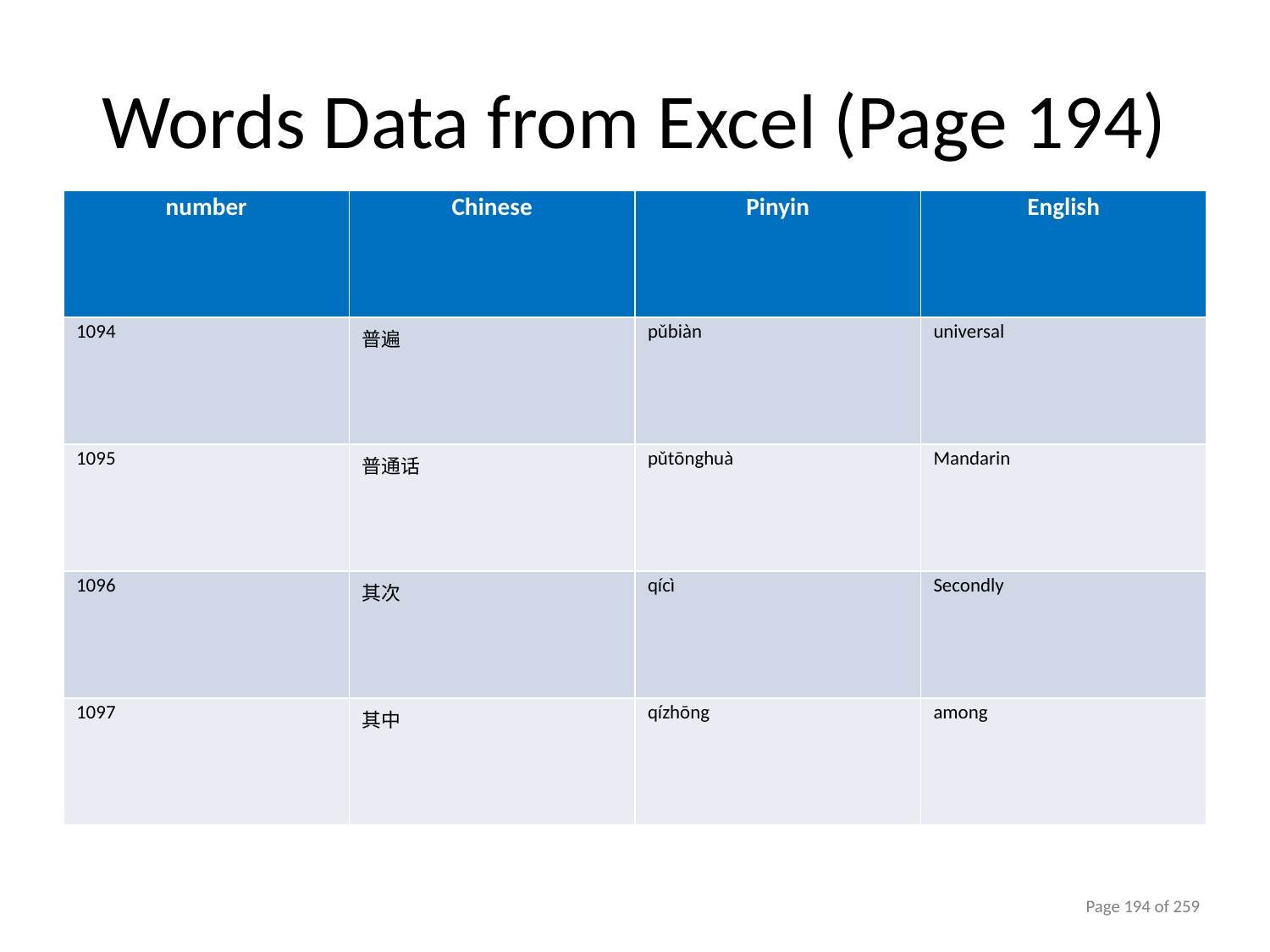

# Words Data from Excel (Page 194)
| number | Chinese | Pinyin | English |
| --- | --- | --- | --- |
| 1094 | 普遍 | pǔbiàn | universal |
| 1095 | 普通话 | pǔtōnghuà | Mandarin |
| 1096 | 其次 | qícì | Secondly |
| 1097 | 其中 | qízhōng | among |

Page 194 of 259